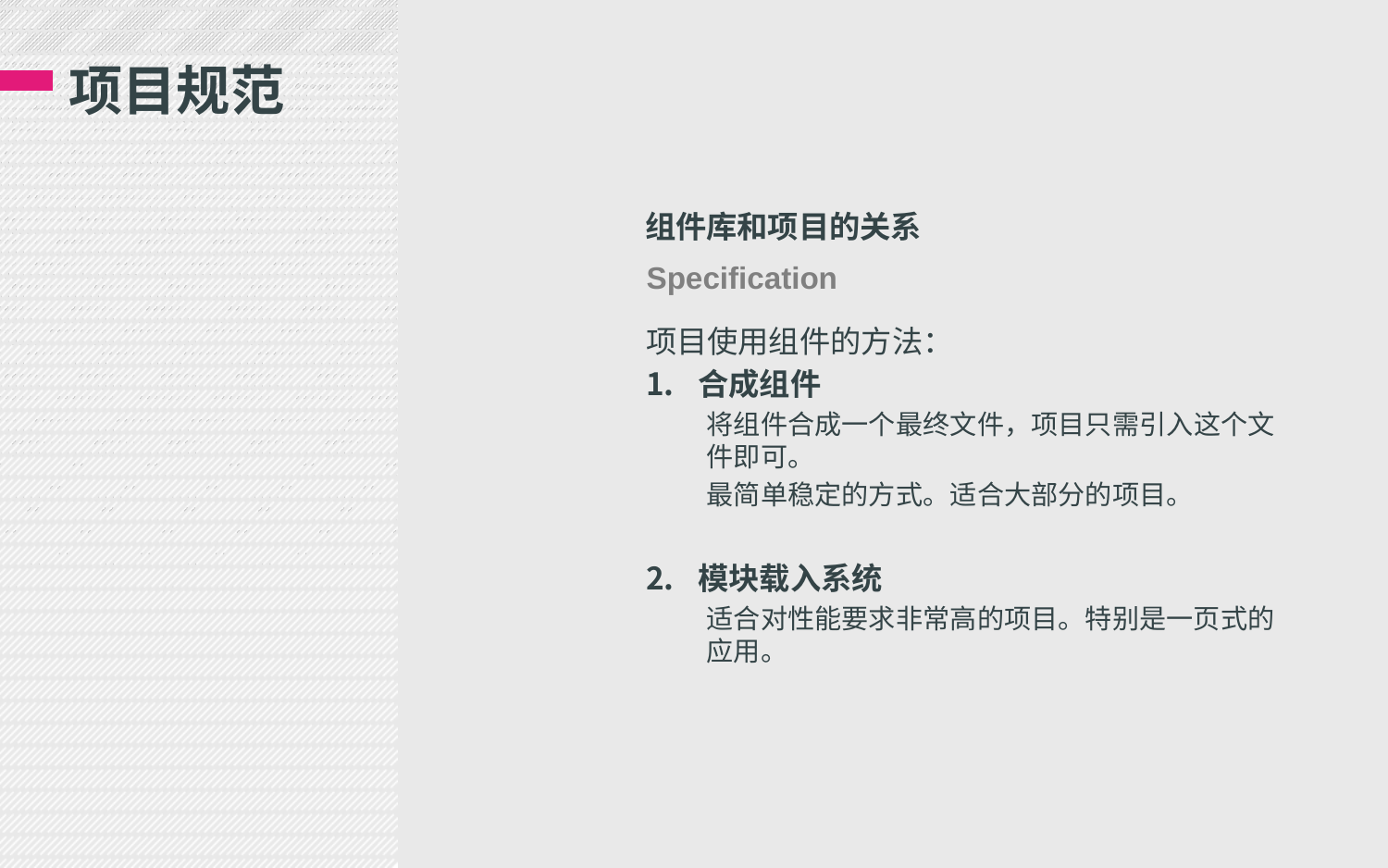

# 项目规范
组件库和项目的关系
Specification

项目使用组件的方法：
合成组件
将组件合成一个最终文件，项目只需引入这个文件即可。
最简单稳定的方式。适合大部分的项目。

模块载入系统
适合对性能要求非常高的项目。特别是一页式的应用。